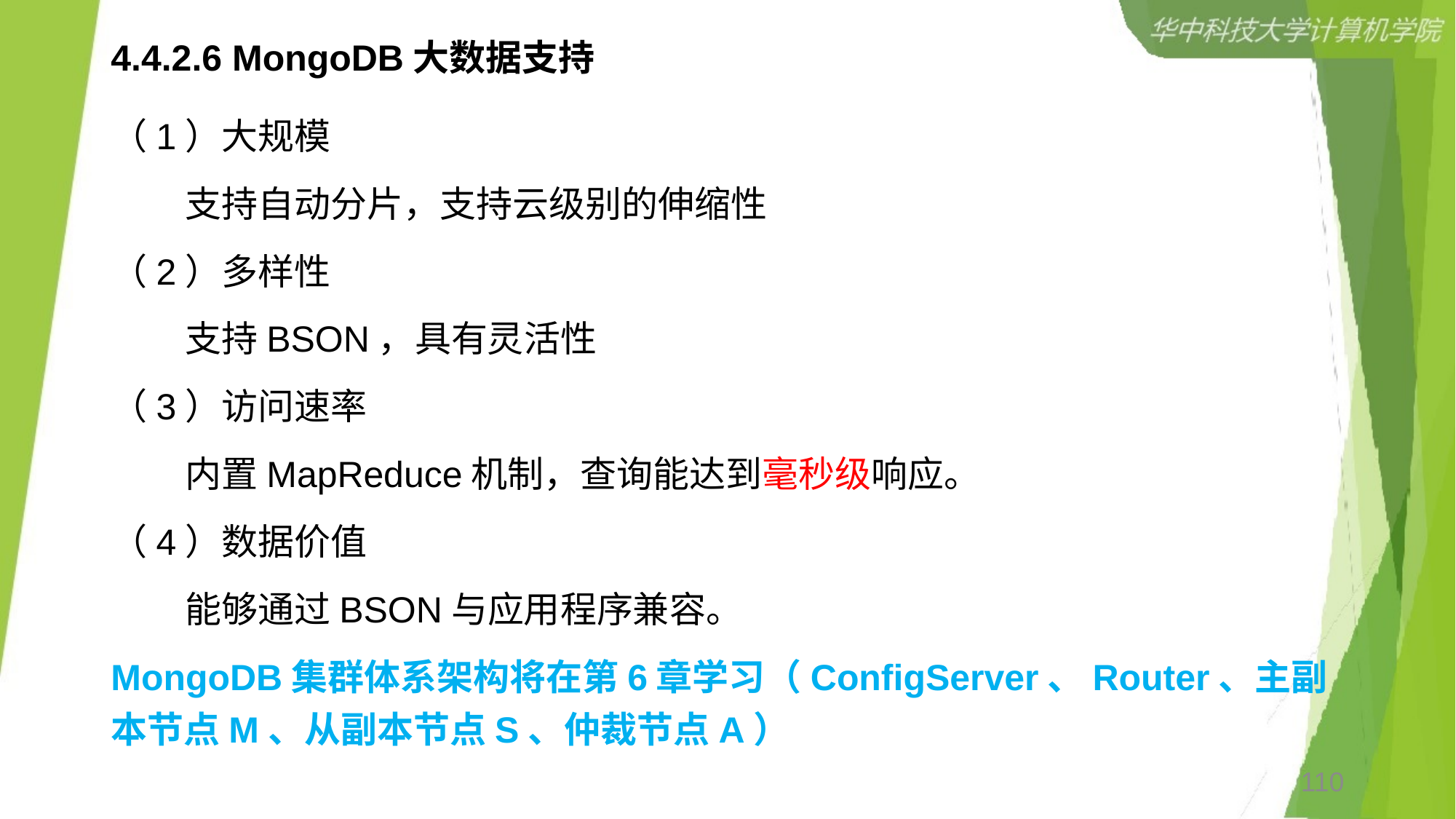

# 4.4.2.6 MongoDB大数据支持
（1）大规模
        支持自动分片，支持云级别的伸缩性
（2）多样性
        支持BSON，具有灵活性
（3）访问速率
        内置MapReduce机制，查询能达到毫秒级响应。
（4）数据价值
        能够通过BSON与应用程序兼容。
MongoDB集群体系架构将在第6章学习（ConfigServer、Router、主副本节点M、从副本节点S、仲裁节点A）
110